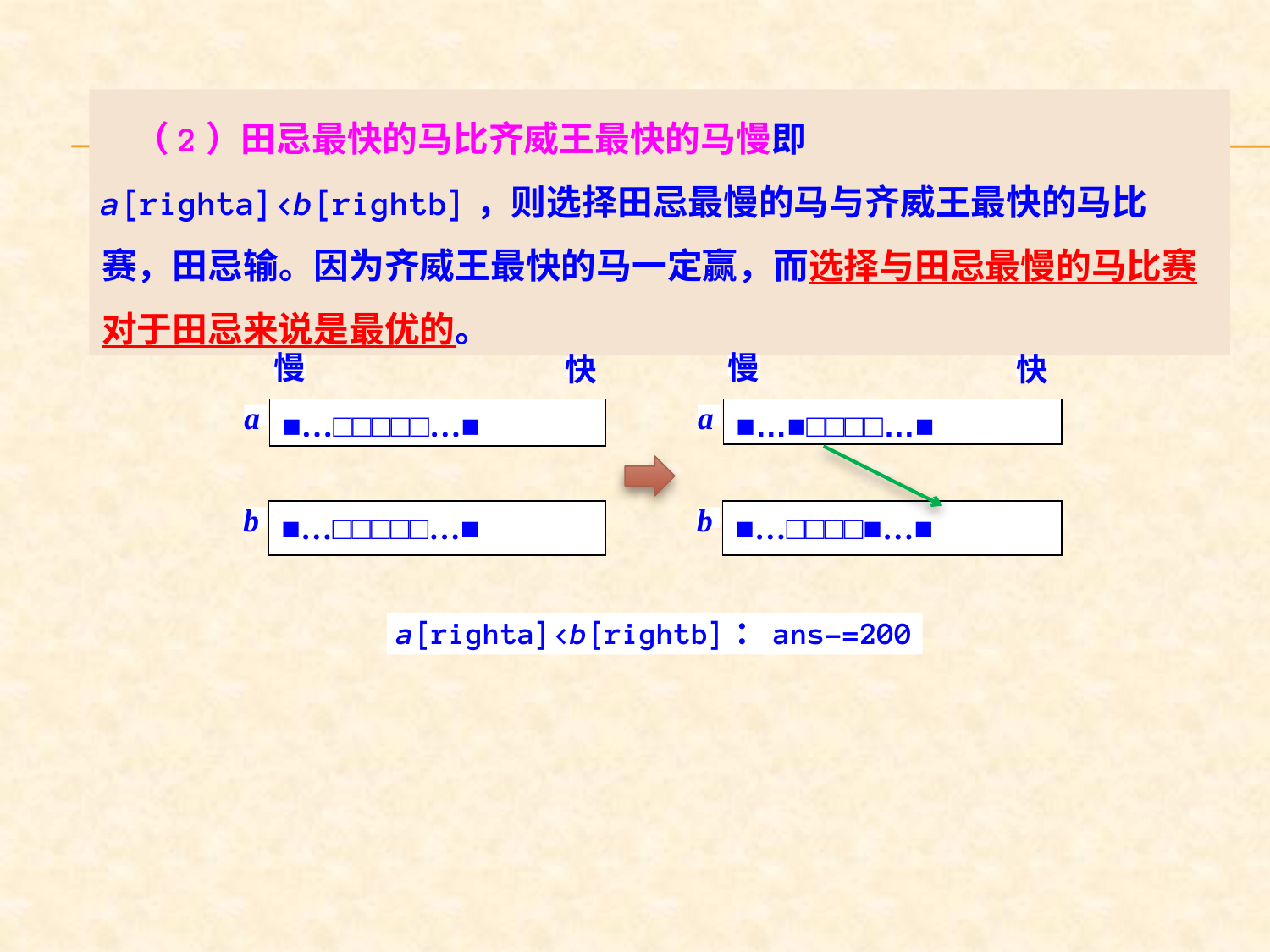

（2）田忌最快的马比齐威王最快的马慢即a[righta]<b[rightb]，则选择田忌最慢的马与齐威王最快的马比赛，田忌输。因为齐威王最快的马一定赢，而选择与田忌最慢的马比赛对于田忌来说是最优的。
慢
慢
快
快
■…□□□□□…■
■…■□□□□…■
a
a

■…□□□□□…■
■…□□□□■…■
b
b
a[righta]<b[rightb]：ans-=200